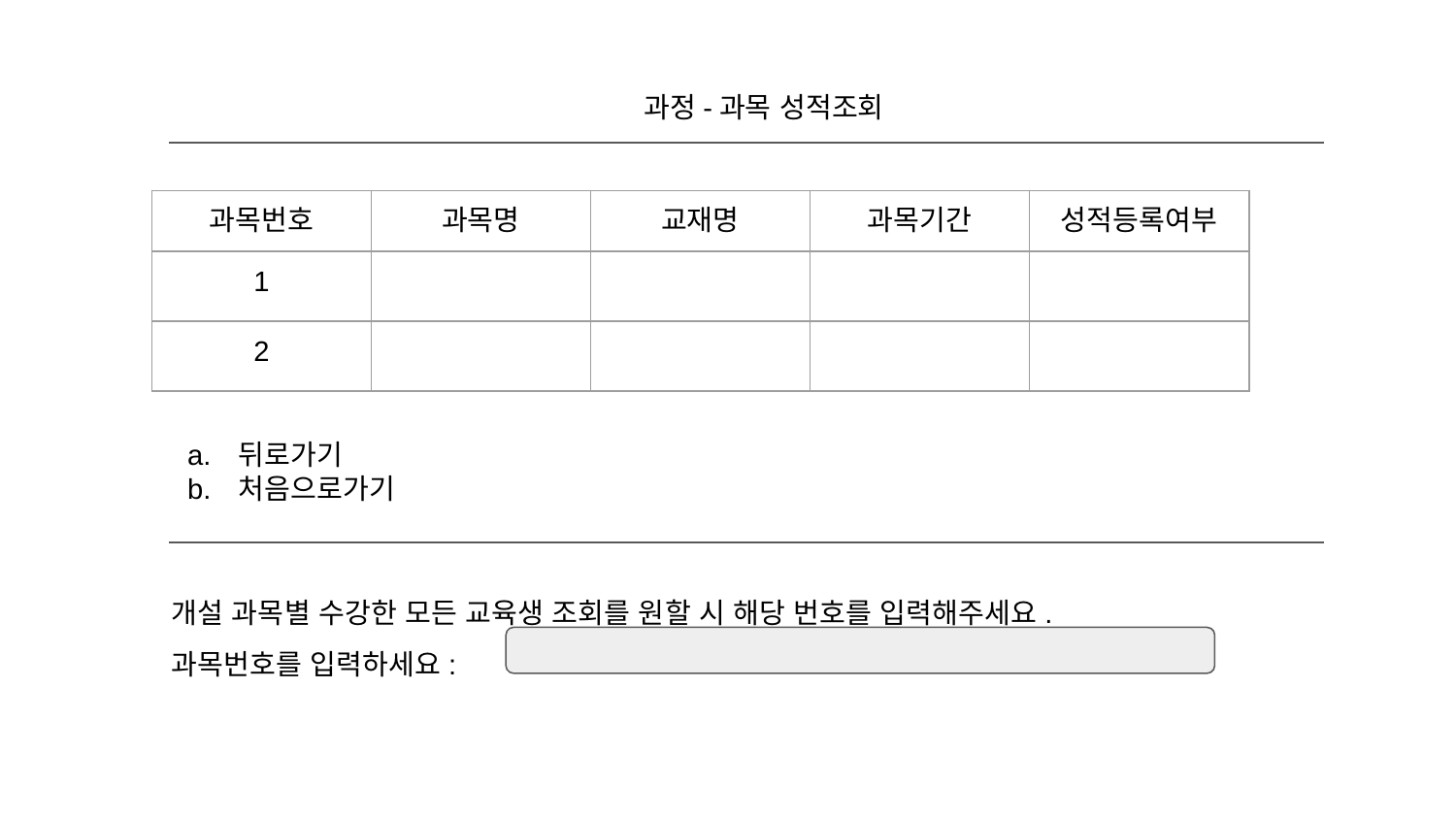

과정-과목 성적조회
| 과목번호 | 과목명 | 교재명 | 과목기간 | 성적등록여부 |
| --- | --- | --- | --- | --- |
| 1 |  |  |  |  |
| 2 |  |  |  |  |
뒤로가기
처음으로가기
개설 과목별 수강한 모든 교육생 조회를 원할 시 해당 번호를 입력해주세요.
과목번호를 입력하세요: